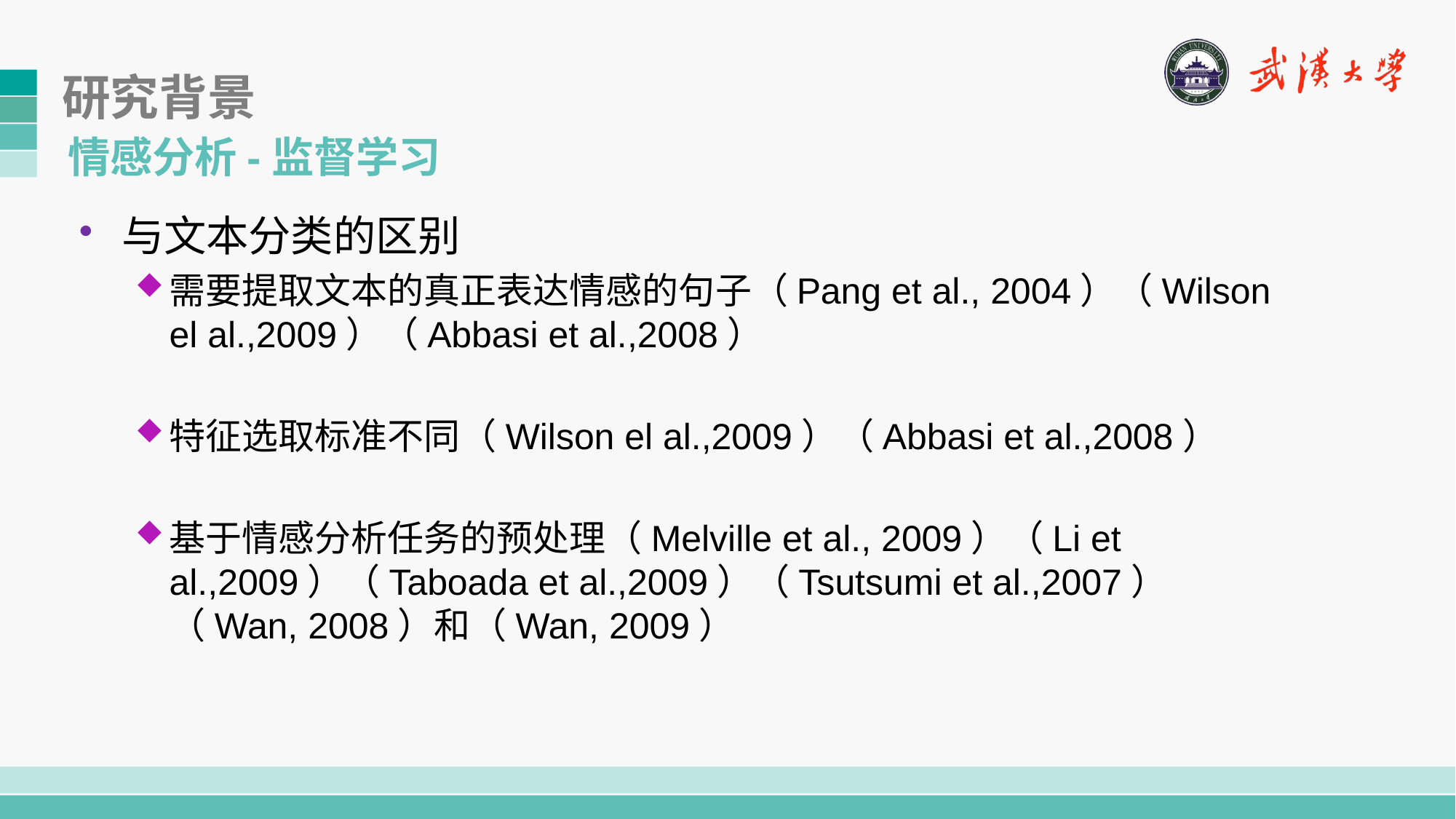

# 研究背景
情感分析-监督学习
与文本分类的区别
需要提取文本的真正表达情感的句子（Pang et al., 2004）（Wilson el al.,2009）（Abbasi et al.,2008）

特征选取标准不同（Wilson el al.,2009）（Abbasi et al.,2008）

基于情感分析任务的预处理（Melville et al., 2009）（Li et al.,2009）（Taboada et al.,2009）（Tsutsumi et al.,2007）（Wan, 2008）和（Wan, 2009）

5